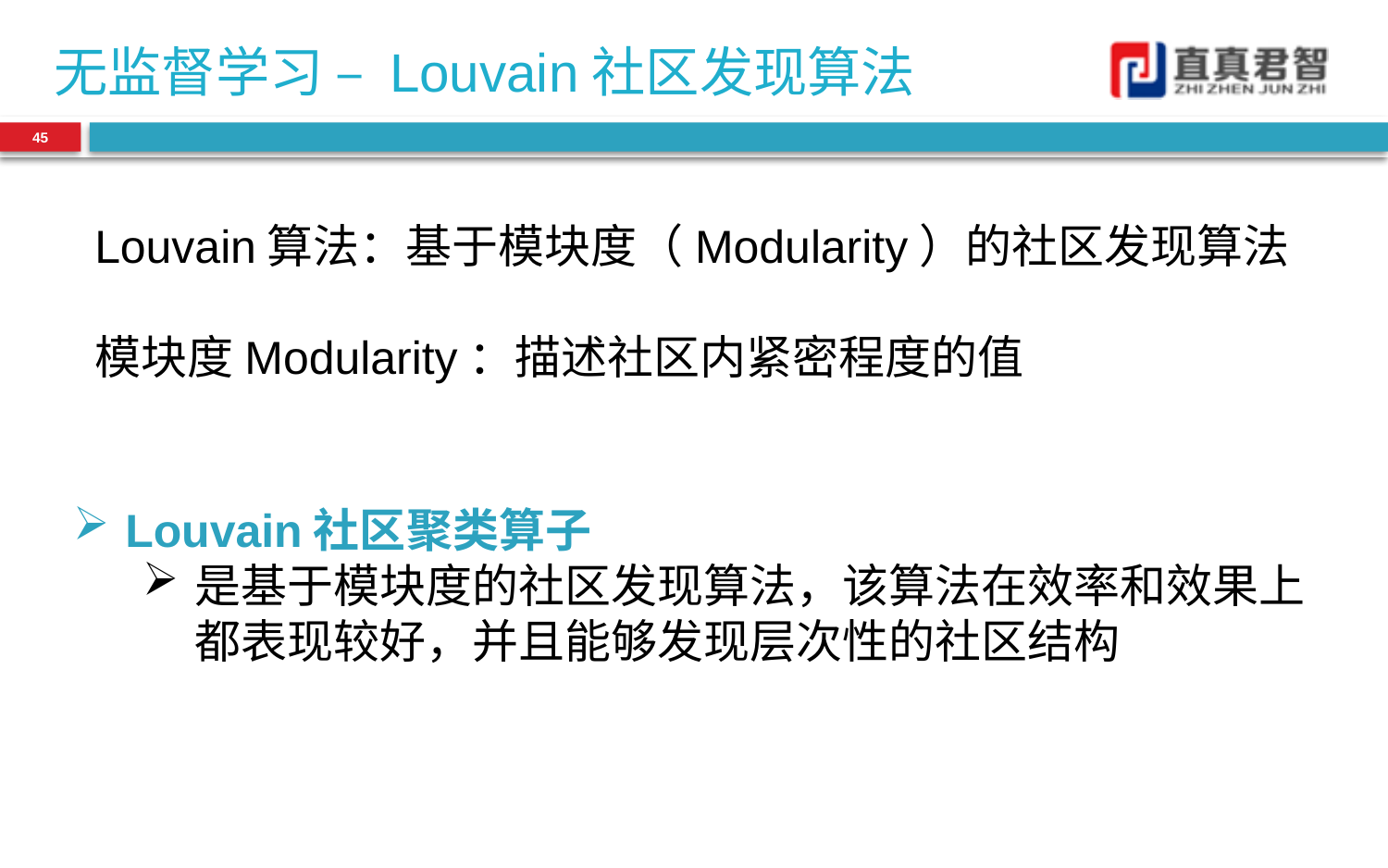

# 无监督学习 – Louvain社区发现算法
45

Louvain算法：基于模块度（Modularity）的社区发现算法

模块度Modularity：描述社区内紧密程度的值
Louvain社区聚类算子
是基于模块度的社区发现算法，该算法在效率和效果上都表现较好，并且能够发现层次性的社区结构